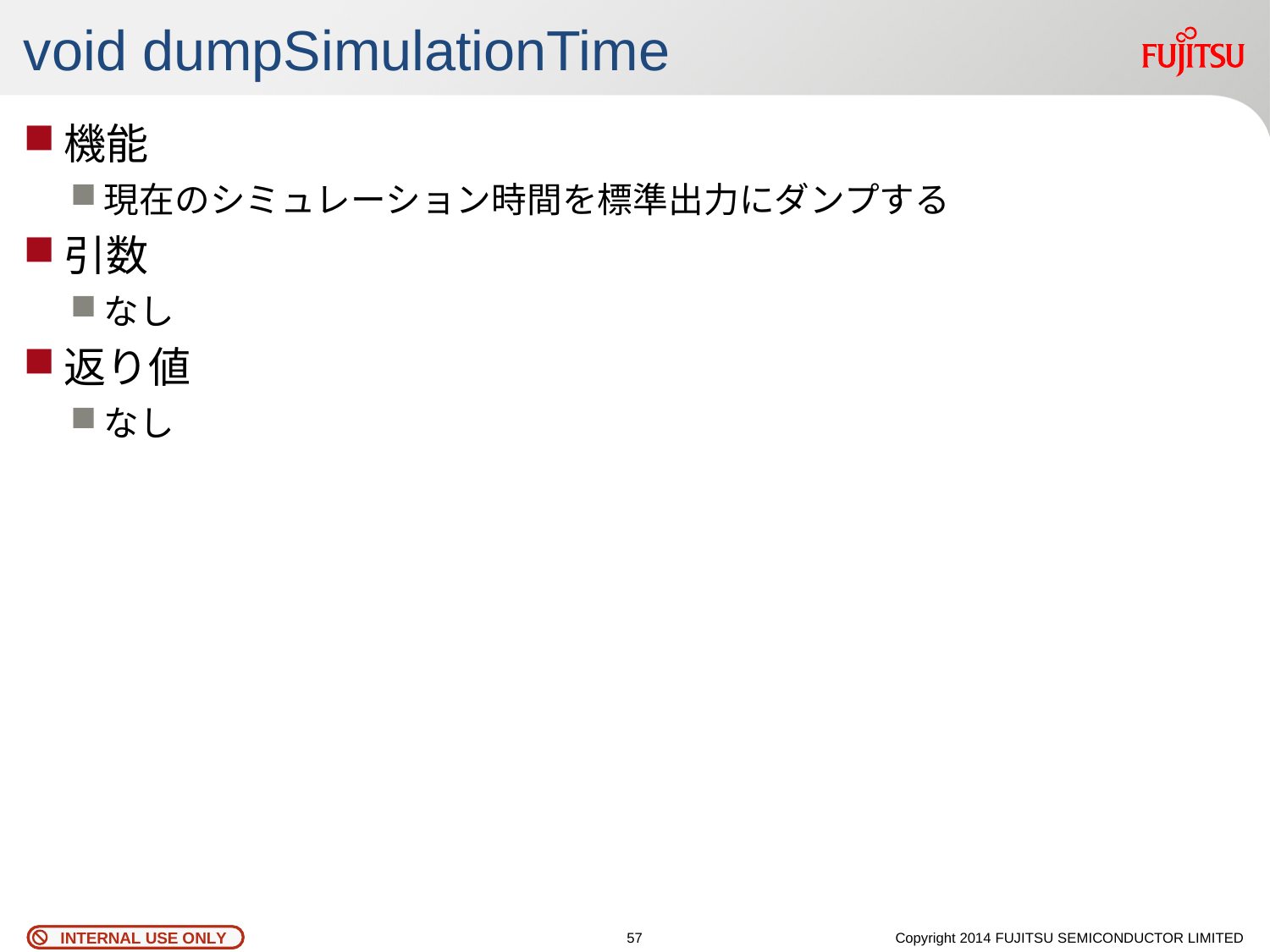

# void dumpSimulationTime
機能
現在のシミュレーション時間を標準出力にダンプする
引数
なし
返り値
なし

57
Copyright 2014 FUJITSU SEMICONDUCTOR LIMITED